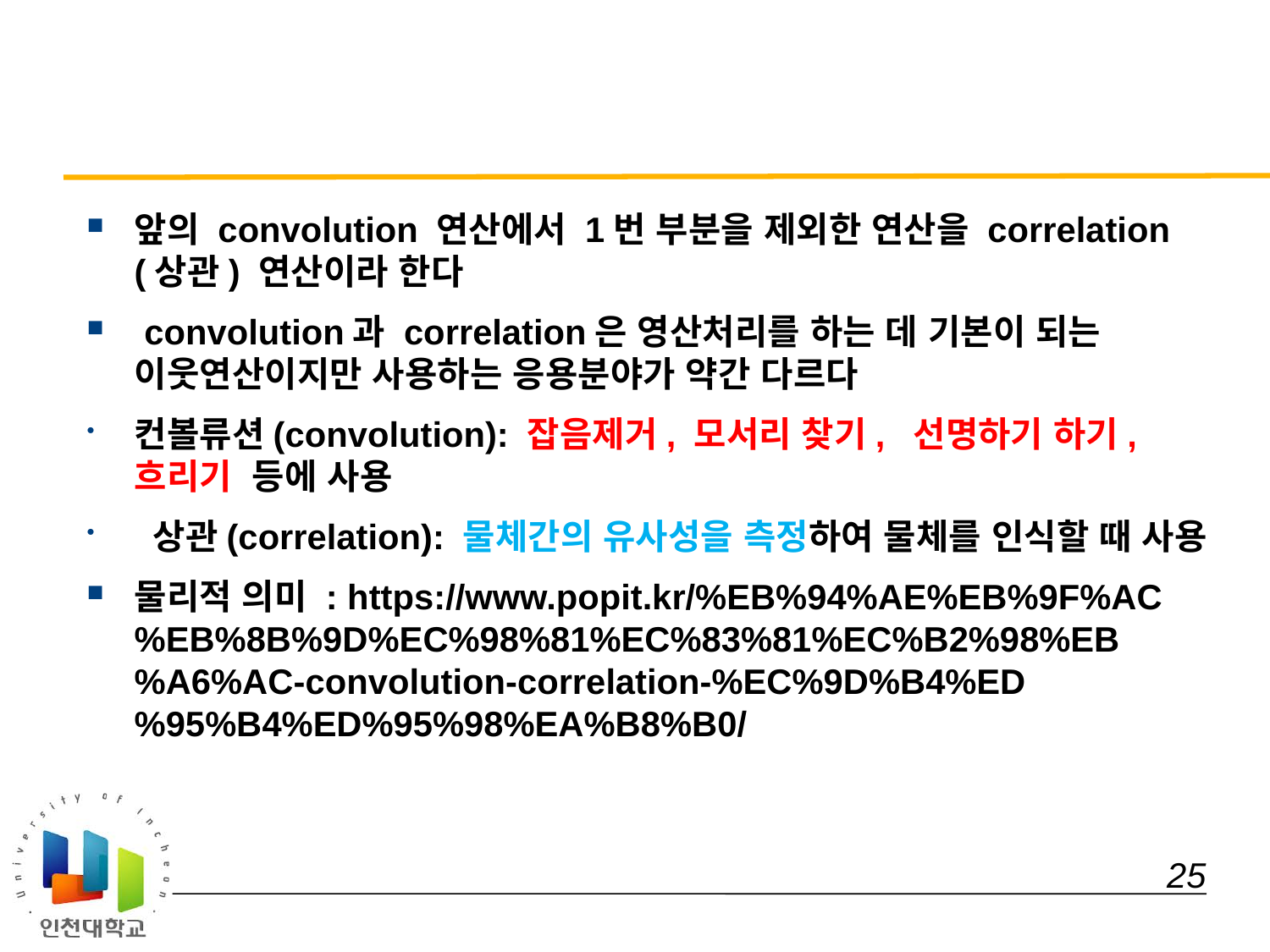

#
앞의 convolution 연산에서 1번 부분을 제외한 연산을 correlation (상관) 연산이라 한다
 convolution과 correlation은 영산처리를 하는 데 기본이 되는 이웃연산이지만 사용하는 응용분야가 약간 다르다
컨볼류션(convolution): 잡음제거, 모서리 찾기,  선명하기 하기, 흐리기  등에 사용
 상관(correlation): 물체간의 유사성을 측정하여 물체를 인식할 때 사용
물리적 의미 : https://www.popit.kr/%EB%94%AE%EB%9F%AC%EB%8B%9D%EC%98%81%EC%83%81%EC%B2%98%EB%A6%AC-convolution-correlation-%EC%9D%B4%ED%95%B4%ED%95%98%EA%B8%B0/
 25